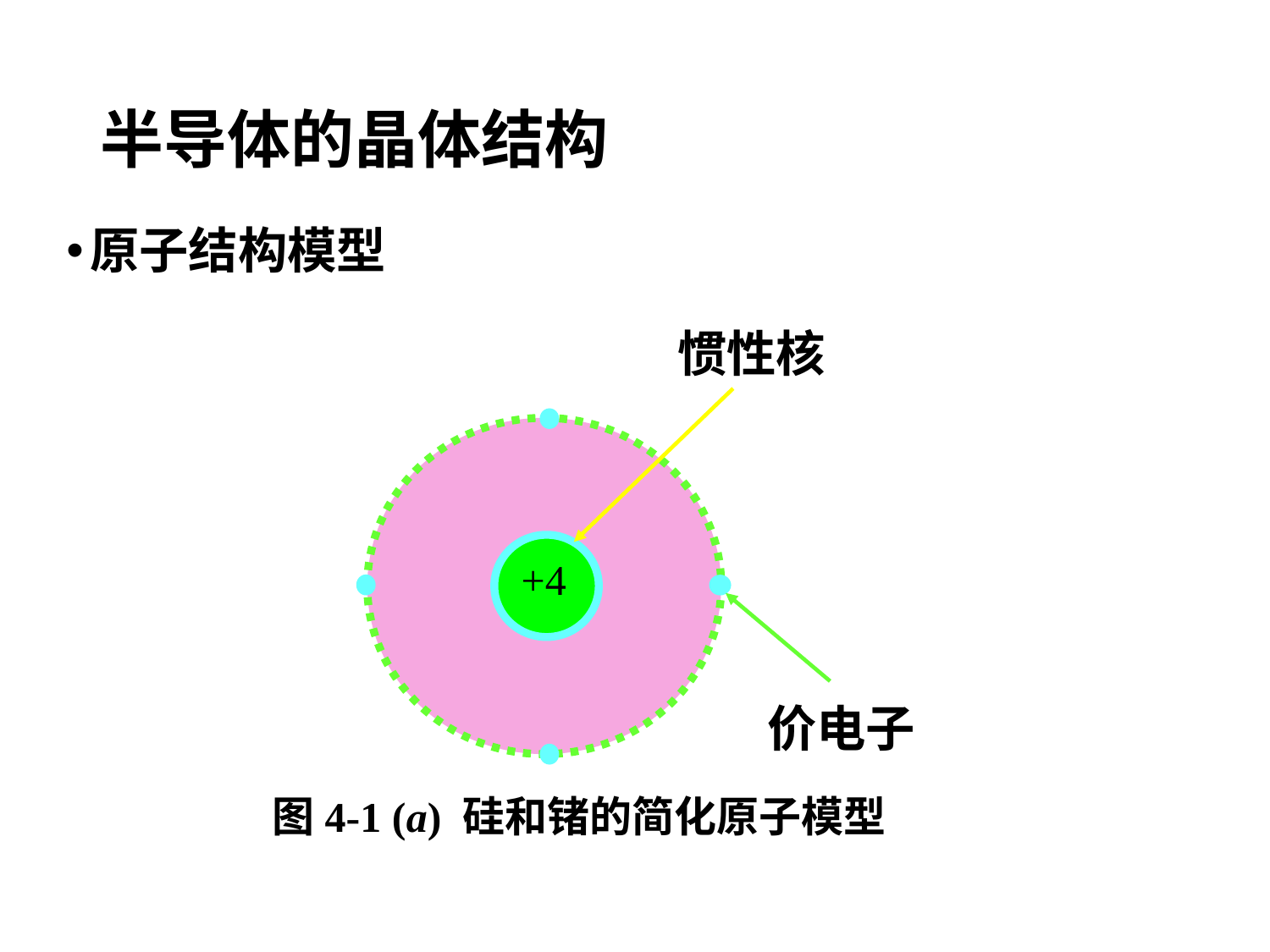

# 半导体的晶体结构
原子结构模型
惯性核

+4

价电子

图4-1 (a) 硅和锗的简化原子模型